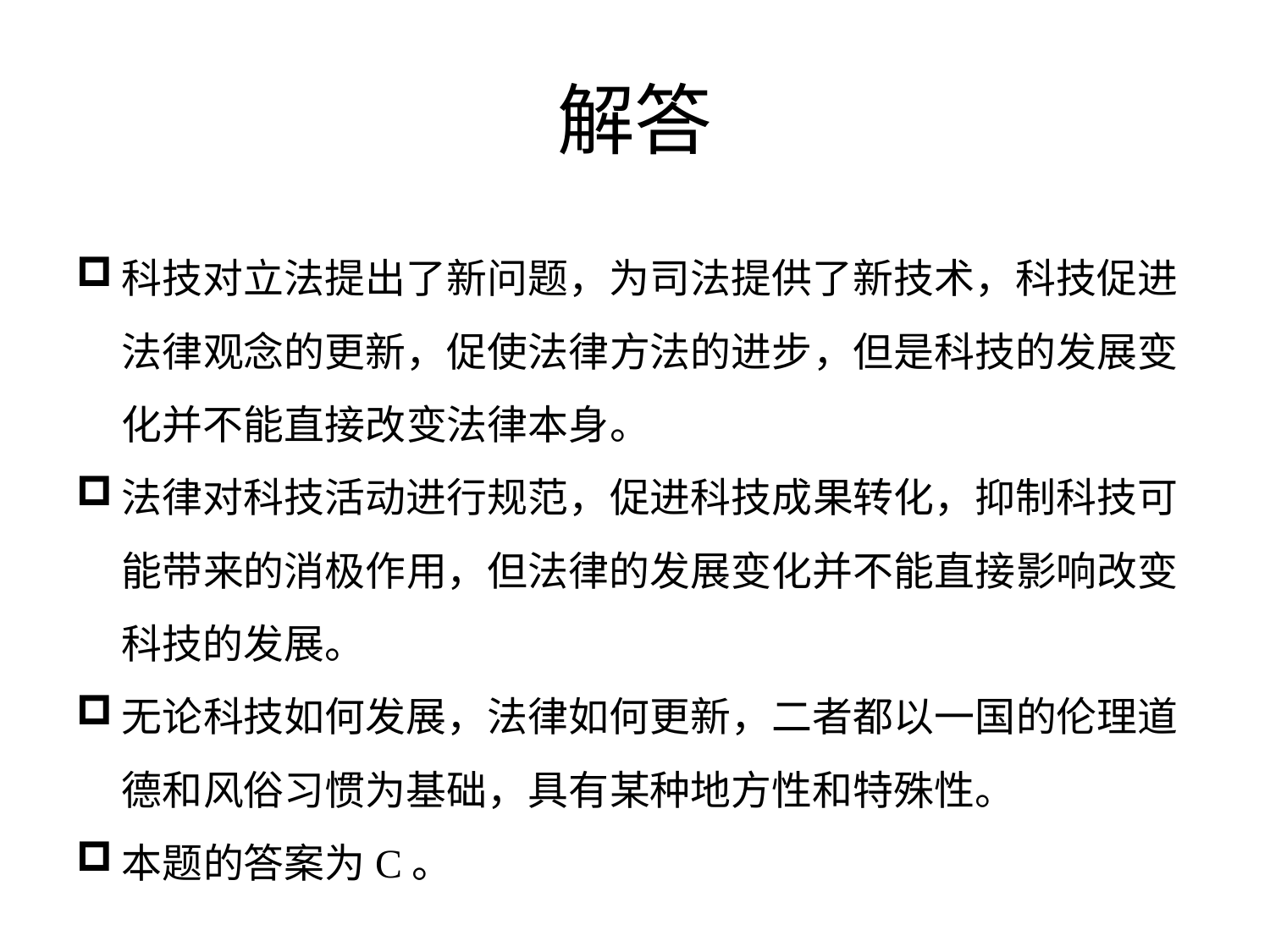

# 解答
科技对立法提出了新问题，为司法提供了新技术，科技促进法律观念的更新，促使法律方法的进步，但是科技的发展变化并不能直接改变法律本身。
法律对科技活动进行规范，促进科技成果转化，抑制科技可能带来的消极作用，但法律的发展变化并不能直接影响改变科技的发展。
无论科技如何发展，法律如何更新，二者都以一国的伦理道德和风俗习惯为基础，具有某种地方性和特殊性。
本题的答案为C。